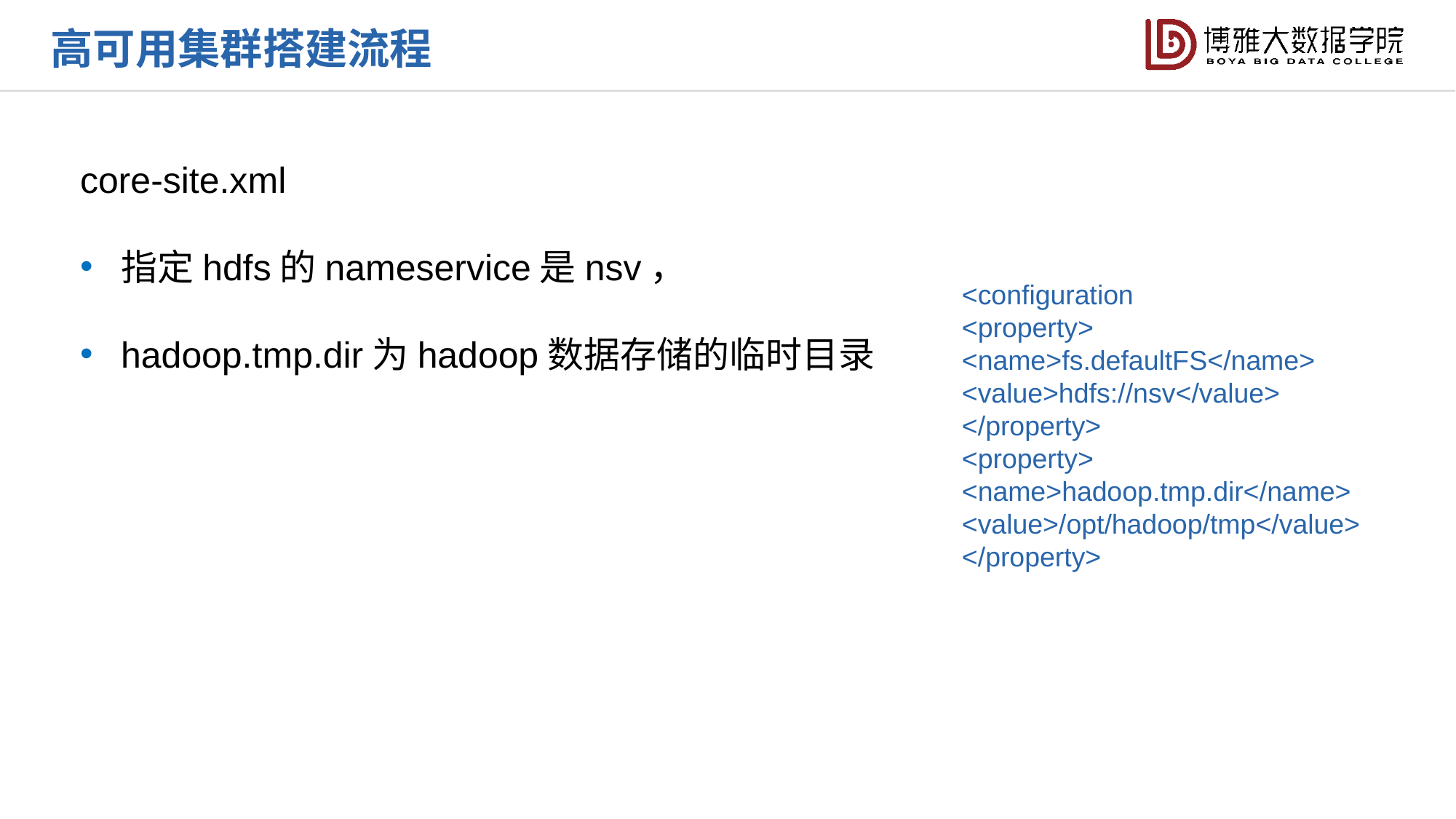

高可用集群搭建流程
core-site.xml

指定hdfs的nameservice是nsv，

hadoop.tmp.dir为hadoop数据存储的临时目录

<configuration
<property>
<name>fs.defaultFS</name>
<value>hdfs://nsv</value>
</property>
<property>
<name>hadoop.tmp.dir</name>
<value>/opt/hadoop/tmp</value>
</property>